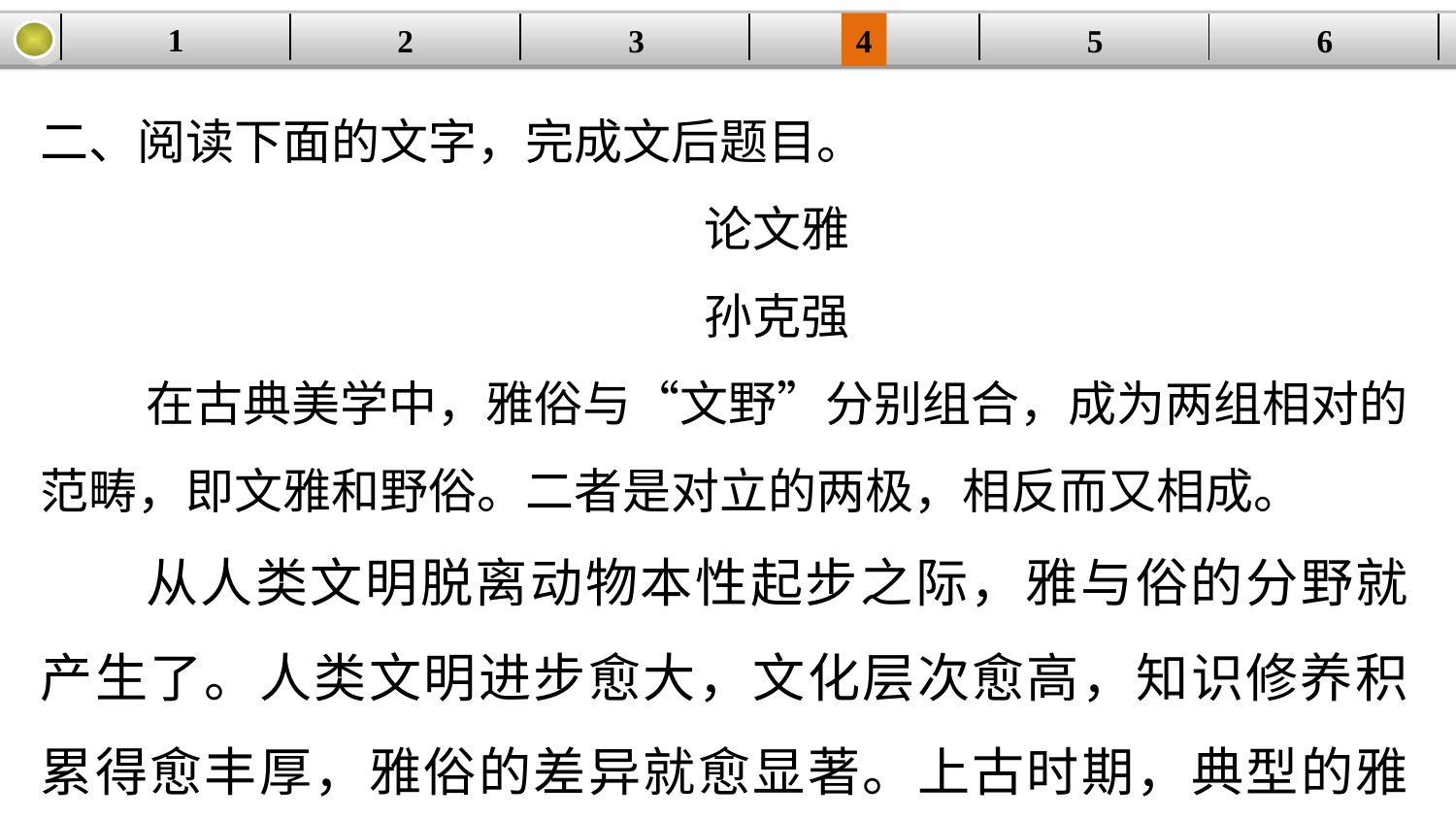

1
3
4
5
6
2
|  |  |  |  |  |  |
| --- | --- | --- | --- | --- | --- |

二、阅读下面的文字，完成文后题目。
论文雅
孙克强
在古典美学中，雅俗与“文野”分别组合，成为两组相对的范畴，即文雅和野俗。二者是对立的两极，相反而又相成。
从人类文明脱离动物本性起步之际，雅与俗的分野就产生了。人类文明进步愈大，文化层次愈高，知识修养积累得愈丰厚，雅俗的差异就愈显著。上古时期，典型的雅俗差异